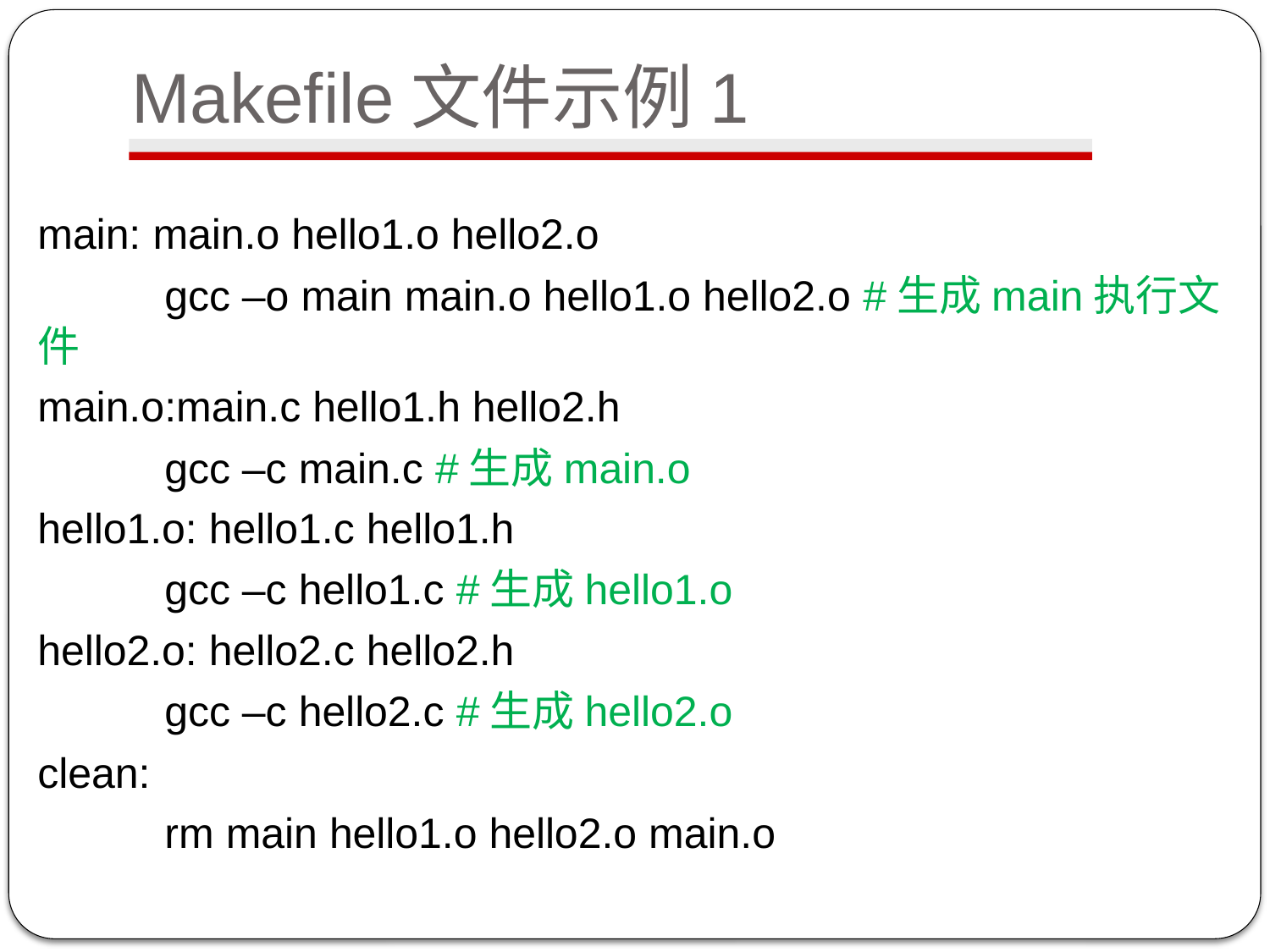

# Makefile文件示例1
main: main.o hello1.o hello2.o
	gcc –o main main.o hello1.o hello2.o #生成main执行文件
main.o:main.c hello1.h hello2.h
	gcc –c main.c #生成main.o
hello1.o: hello1.c hello1.h
	gcc –c hello1.c #生成hello1.o
hello2.o: hello2.c hello2.h
	gcc –c hello2.c #生成hello2.o
clean:
	rm main hello1.o hello2.o main.o